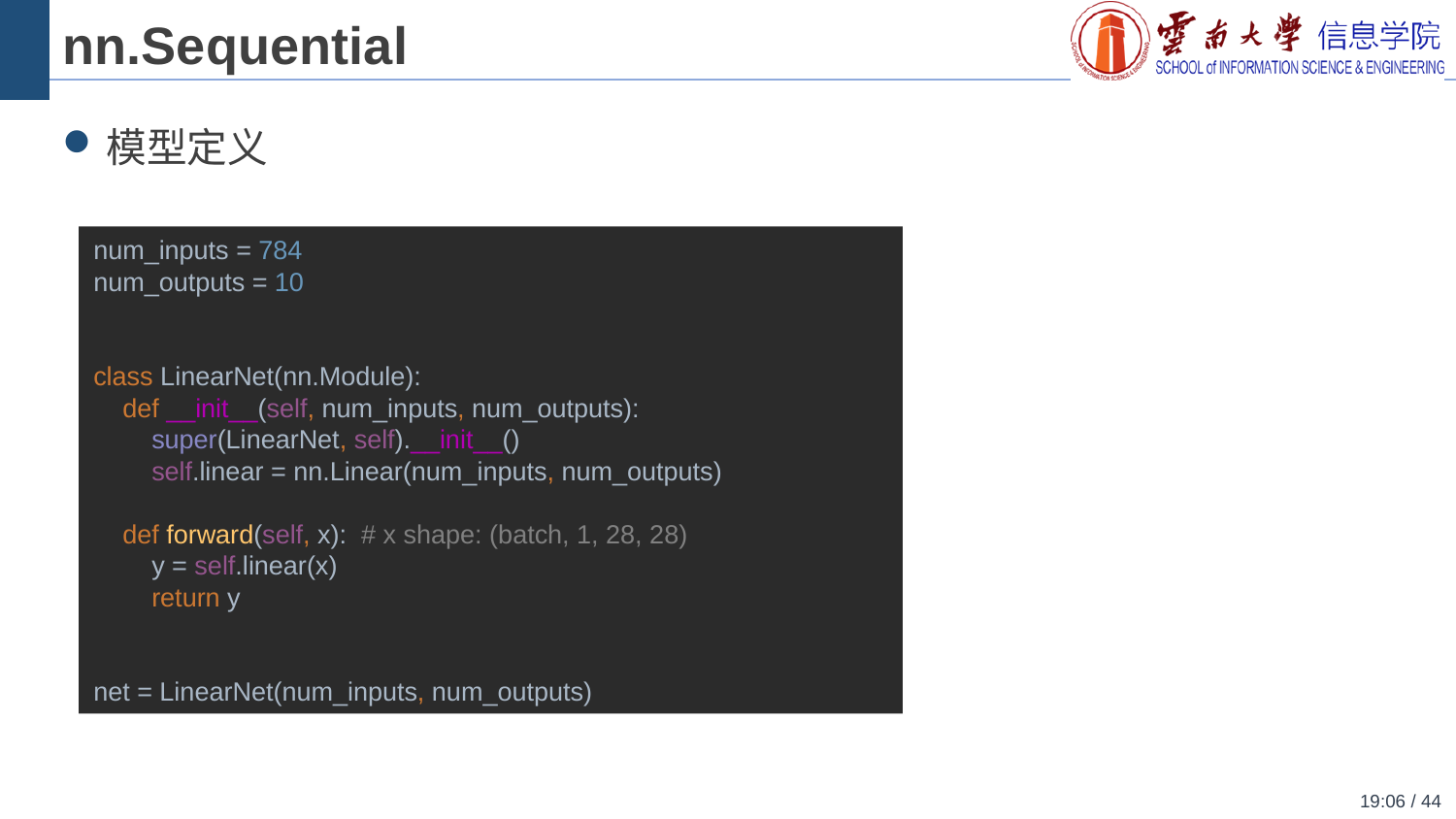

# nn.Sequential
模型定义
num_inputs = 784
num_outputs = 10
class LinearNet(nn.Module):
    def __init__(self, num_inputs, num_outputs):
        super(LinearNet, self).__init__()
        self.linear = nn.Linear(num_inputs, num_outputs)
    def forward(self, x):  # x shape: (batch, 1, 28, 28)
        y = self.linear(x)
        return y
net = LinearNet(num_inputs, num_outputs)